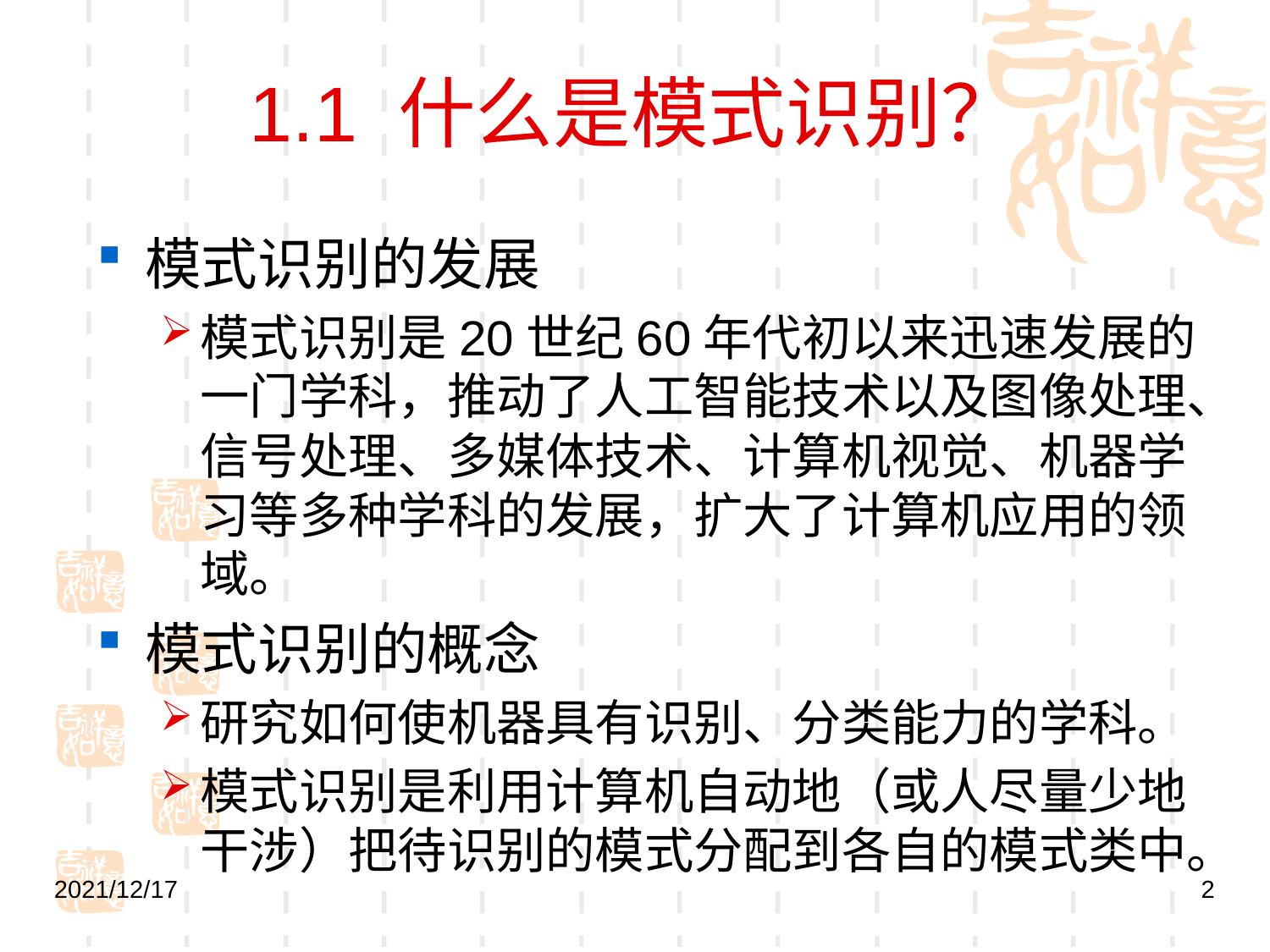

# 1.1 什么是模式识别？
模式识别的发展
模式识别是20世纪60年代初以来迅速发展的一门学科，推动了人工智能技术以及图像处理、信号处理、多媒体技术、计算机视觉、机器学习等多种学科的发展，扩大了计算机应用的领域。
模式识别的概念
研究如何使机器具有识别、分类能力的学科。
模式识别是利用计算机自动地（或人尽量少地干涉）把待识别的模式分配到各自的模式类中。

2021/12/17
2